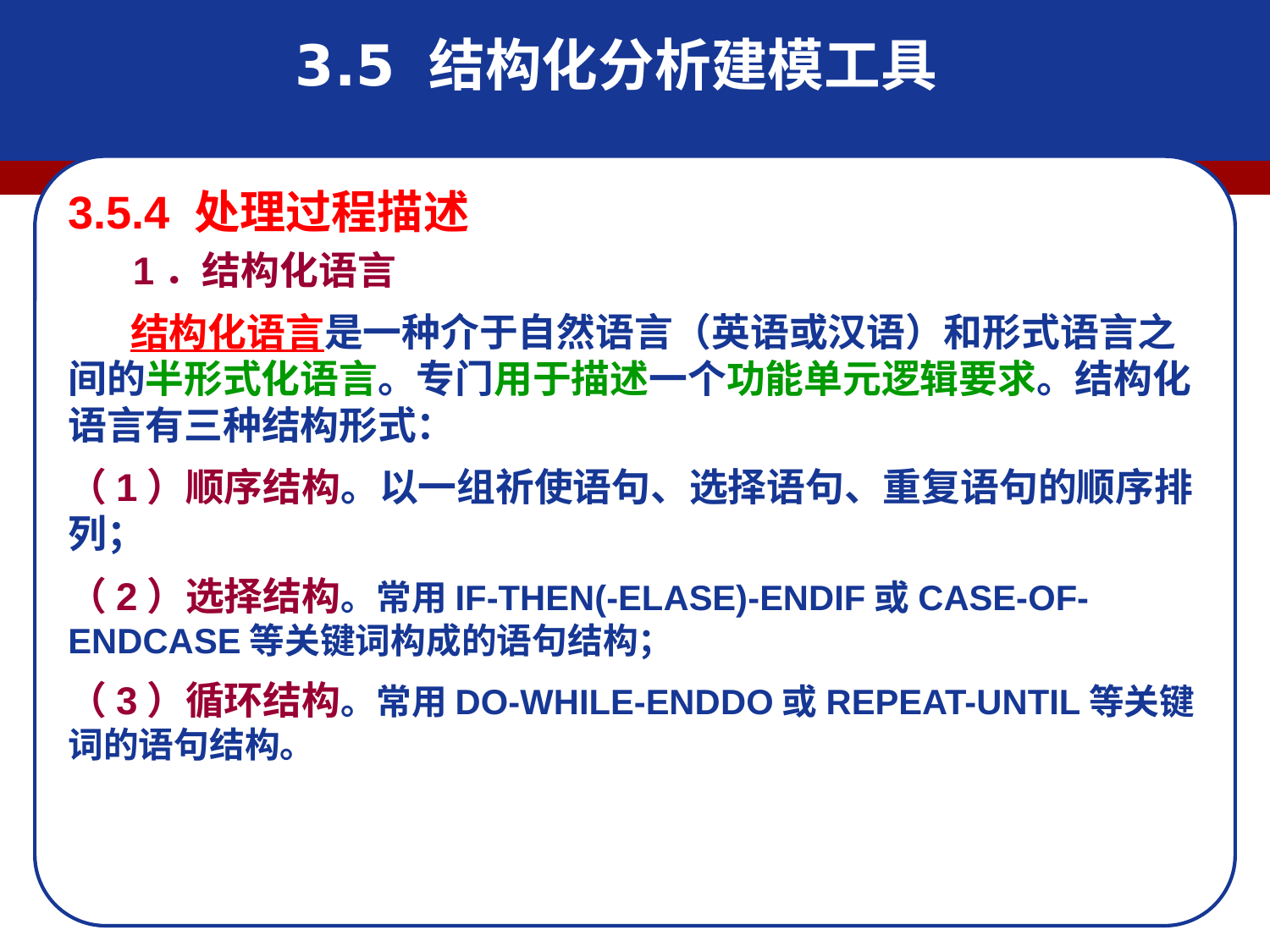

3.5 结构化分析建模工具

3.5.4 处理过程描述
      1．结构化语言
      结构化语言是一种介于自然语言（英语或汉语）和形式语言之间的半形式化语言。专门用于描述一个功能单元逻辑要求。结构化语言有三种结构形式：
（1）顺序结构。以一组祈使语句、选择语句、重复语句的顺序排列；
（2）选择结构。常用IF-THEN(-ELASE)-ENDIF或CASE-OF-ENDCASE等关键词构成的语句结构；
（3）循环结构。常用DO-WHILE-ENDDO或REPEAT-UNTIL等关键词的语句结构。